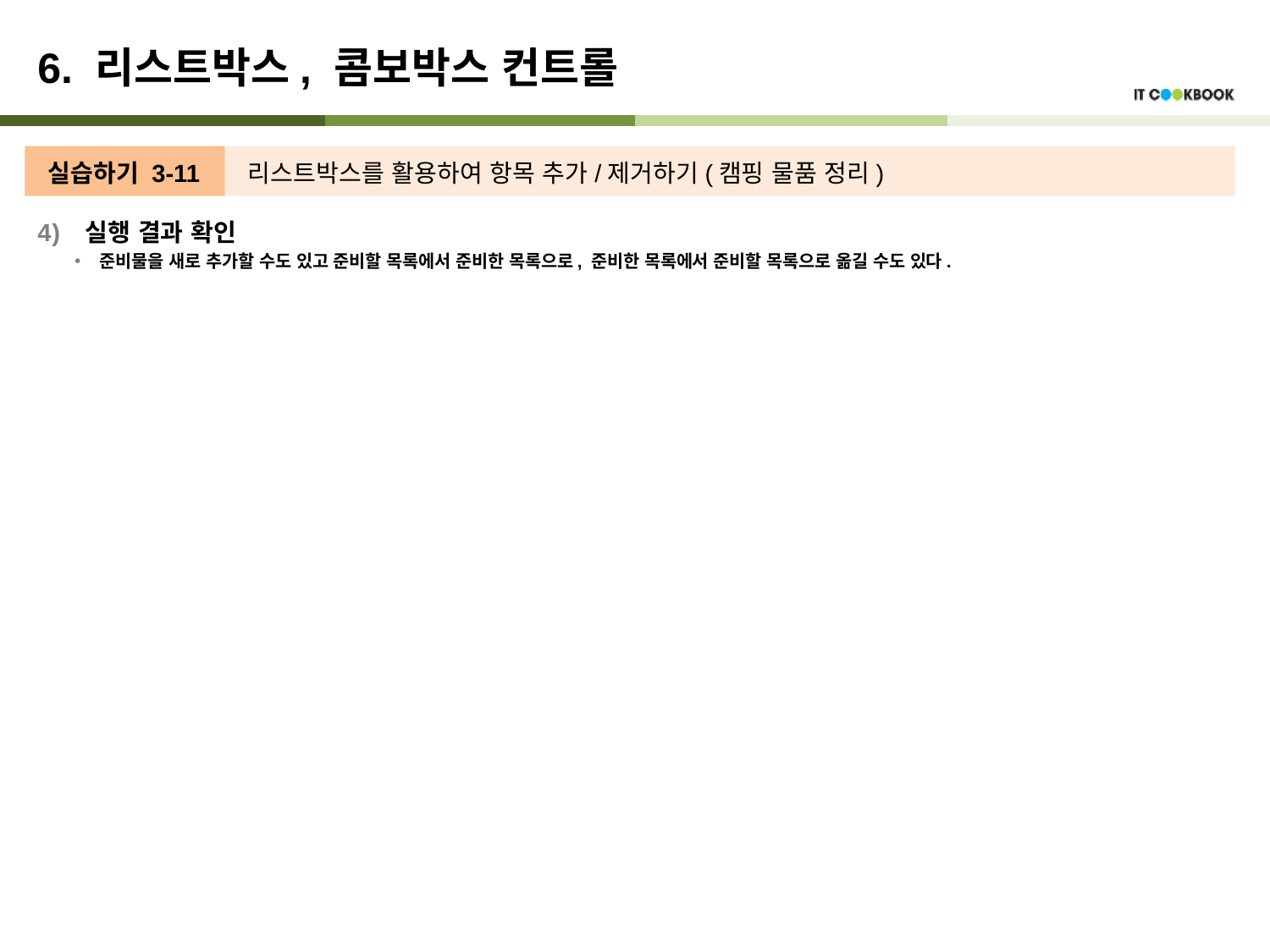

# 6. 리스트박스, 콤보박스 컨트롤
실습하기 3-11
리스트박스를 활용하여 항목 추가/제거하기(캠핑 물품 정리)
실행 결과 확인
준비물을 새로 추가할 수도 있고 준비할 목록에서 준비한 목록으로, 준비한 목록에서 준비할 목록으로 옮길 수도 있다.